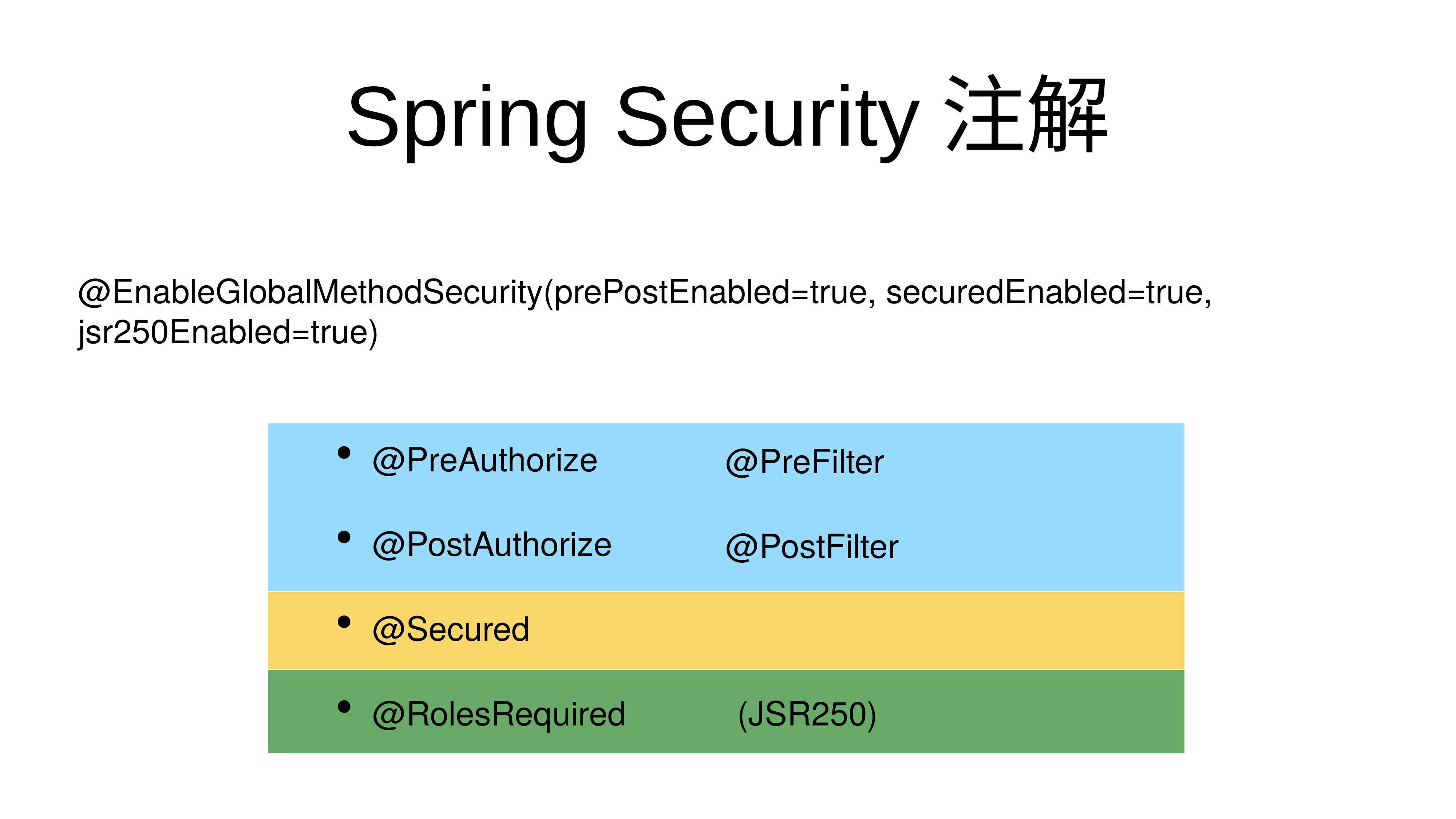

# Spring Security注解
@EnableGlobalMethodSecurity(prePostEnabled=true, securedEnabled=true, jsr250Enabled=true)
@PreAuthorize
@PostAuthorize
@Secured
@RolesRequired            (JSR250)

@PreFilter
@PostFilter